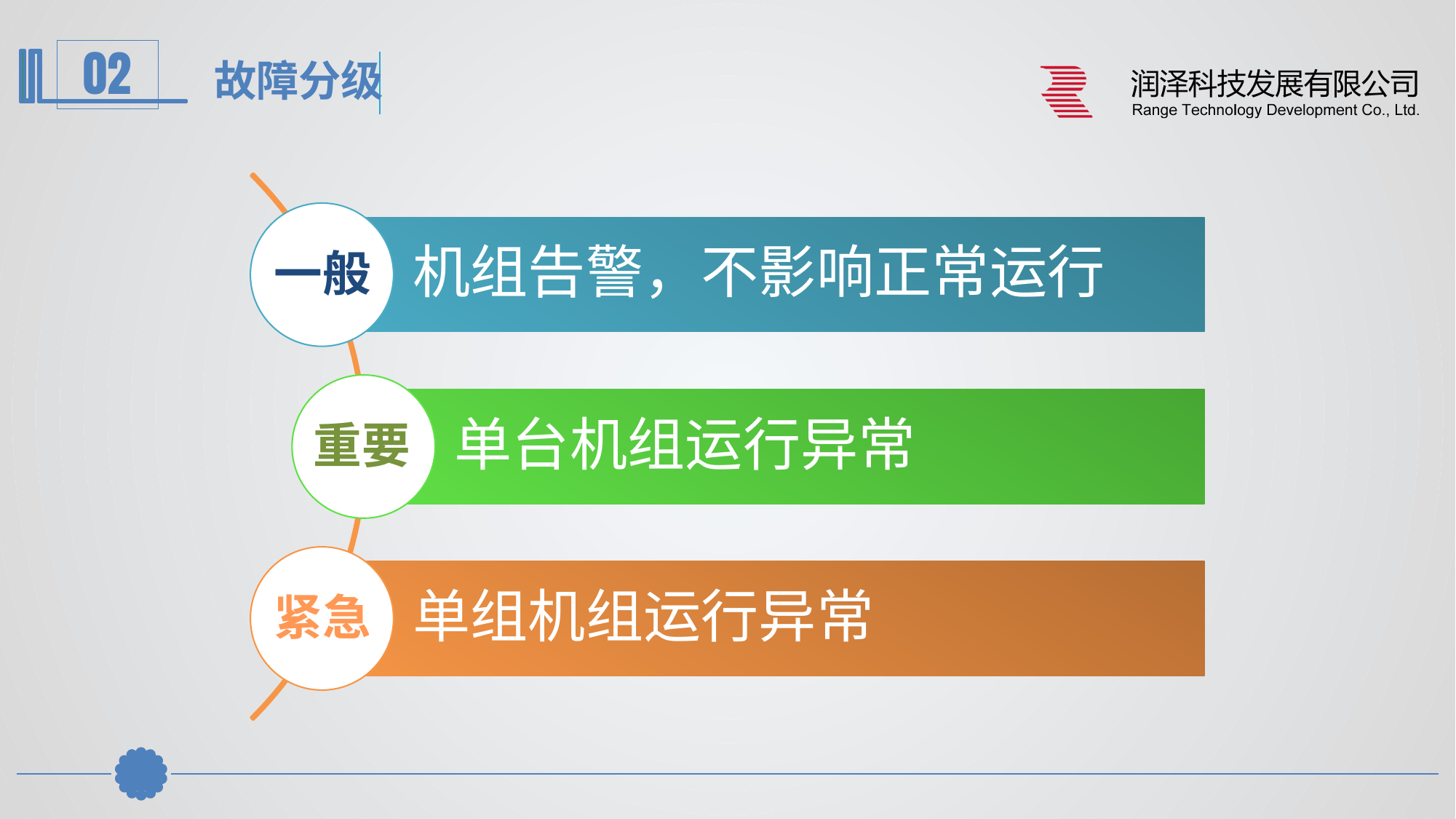

故障分级
机组告警，不影响正常运行
单台机组运行异常
单组机组运行异常
一般
重要
紧急
5